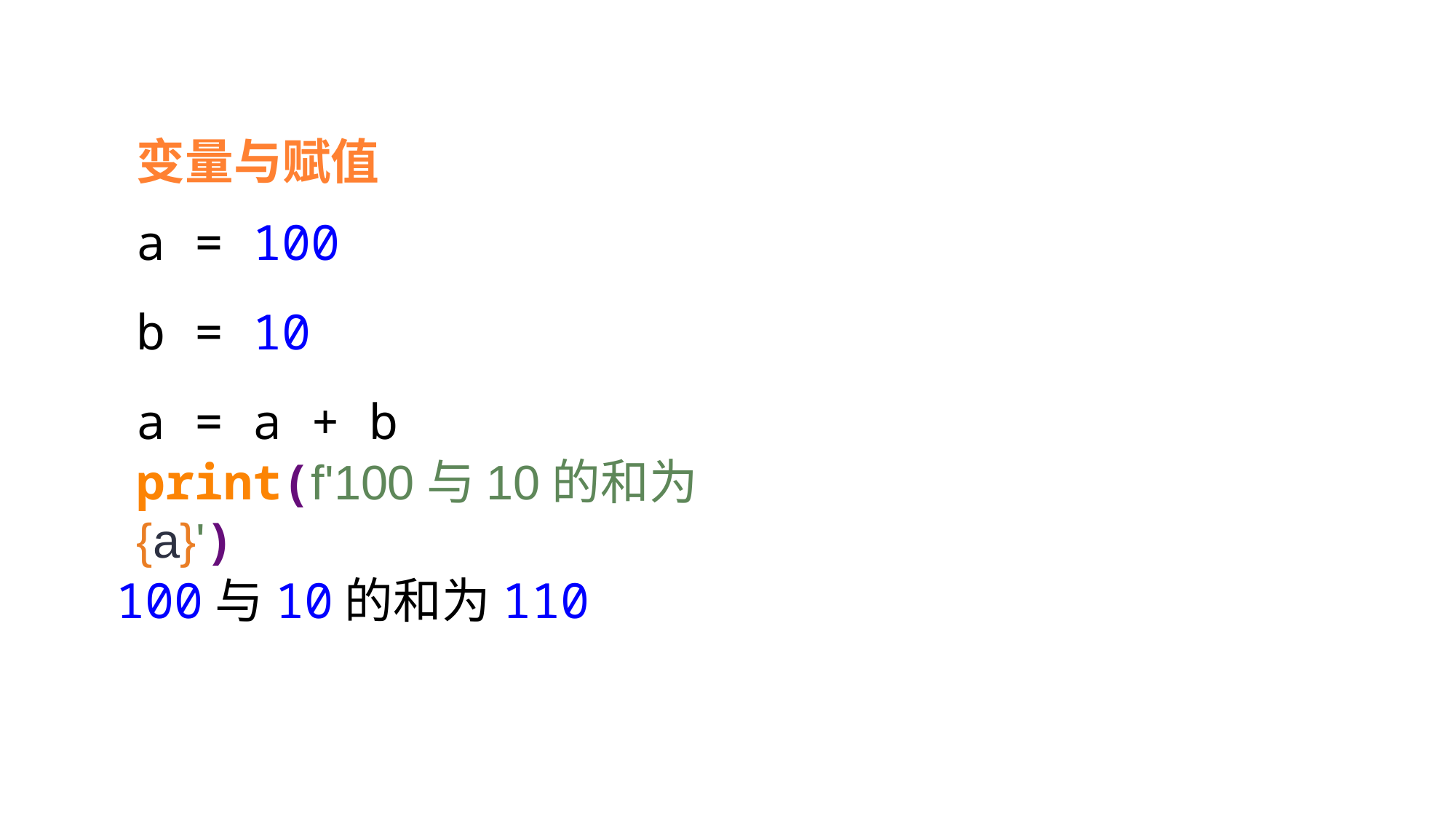

变量与赋值
a = 100
b = 10
a = a + b
print(f'100与10的和为{a}')
100与10的和为110